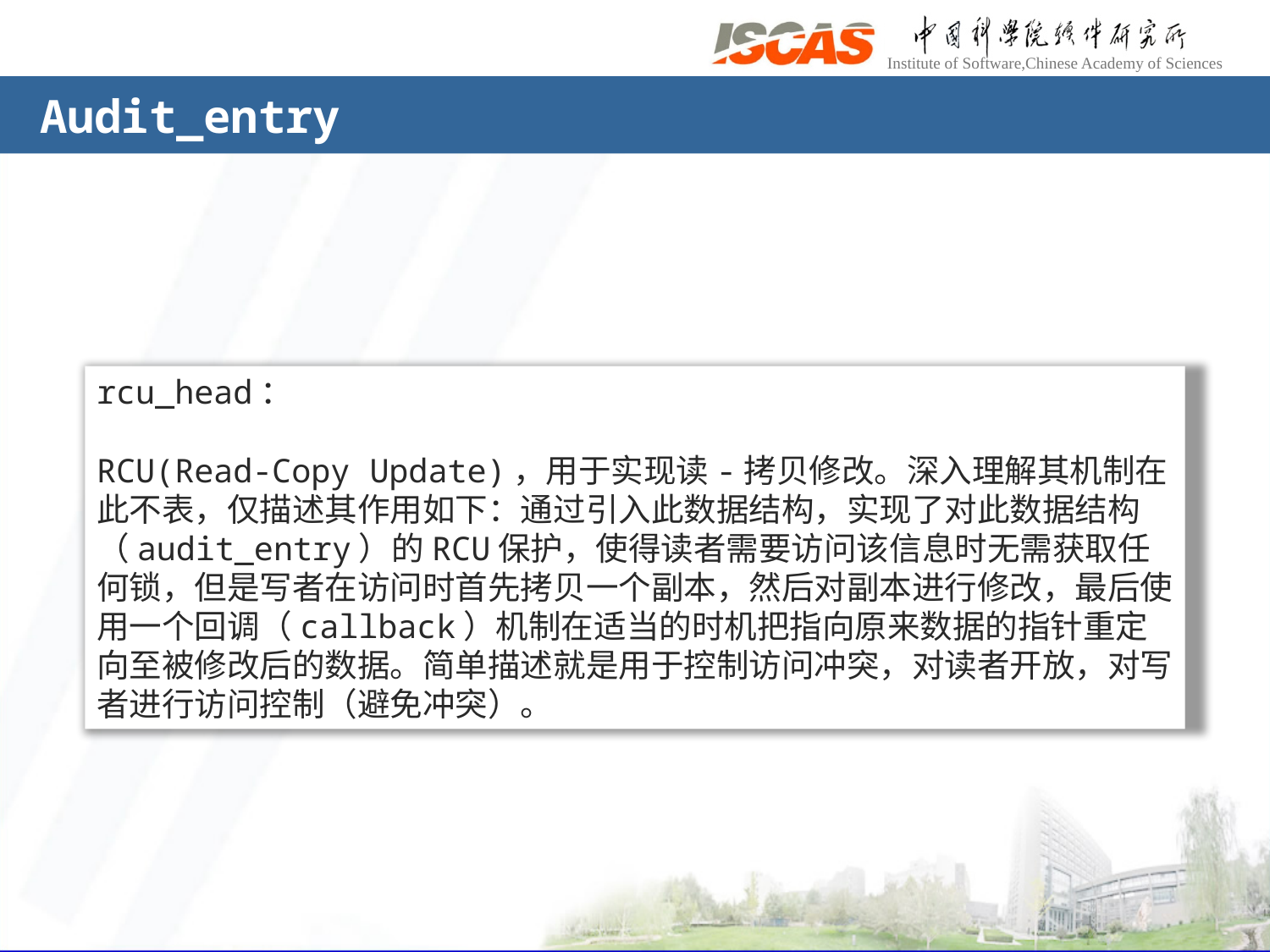

# Audit_entry
rcu_head：

RCU(Read-Copy Update)，用于实现读-拷贝修改。深入理解其机制在此不表，仅描述其作用如下：通过引入此数据结构，实现了对此数据结构（audit_entry）的RCU保护，使得读者需要访问该信息时无需获取任何锁，但是写者在访问时首先拷贝一个副本，然后对副本进行修改，最后使用一个回调（callback）机制在适当的时机把指向原来数据的指针重定向至被修改后的数据。简单描述就是用于控制访问冲突，对读者开放，对写者进行访问控制（避免冲突）。